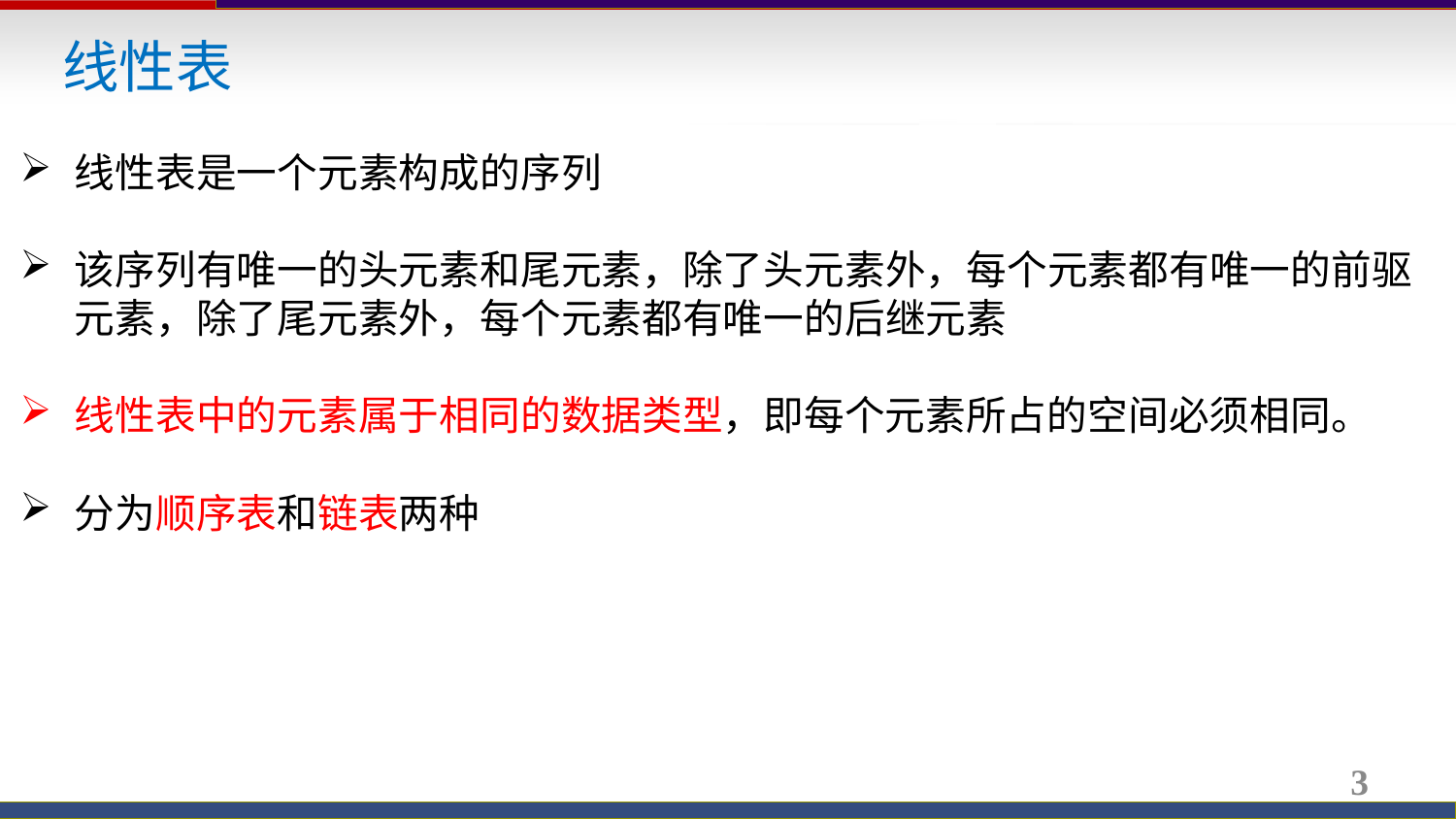

线性表

线性表是一个元素构成的序列

该序列有唯一的头元素和尾元素，除了头元素外，每个元素都有唯一的前驱元素，除了尾元素外，每个元素都有唯一的后继元素

线性表中的元素属于相同的数据类型，即每个元素所占的空间必须相同。

分为顺序表和链表两种